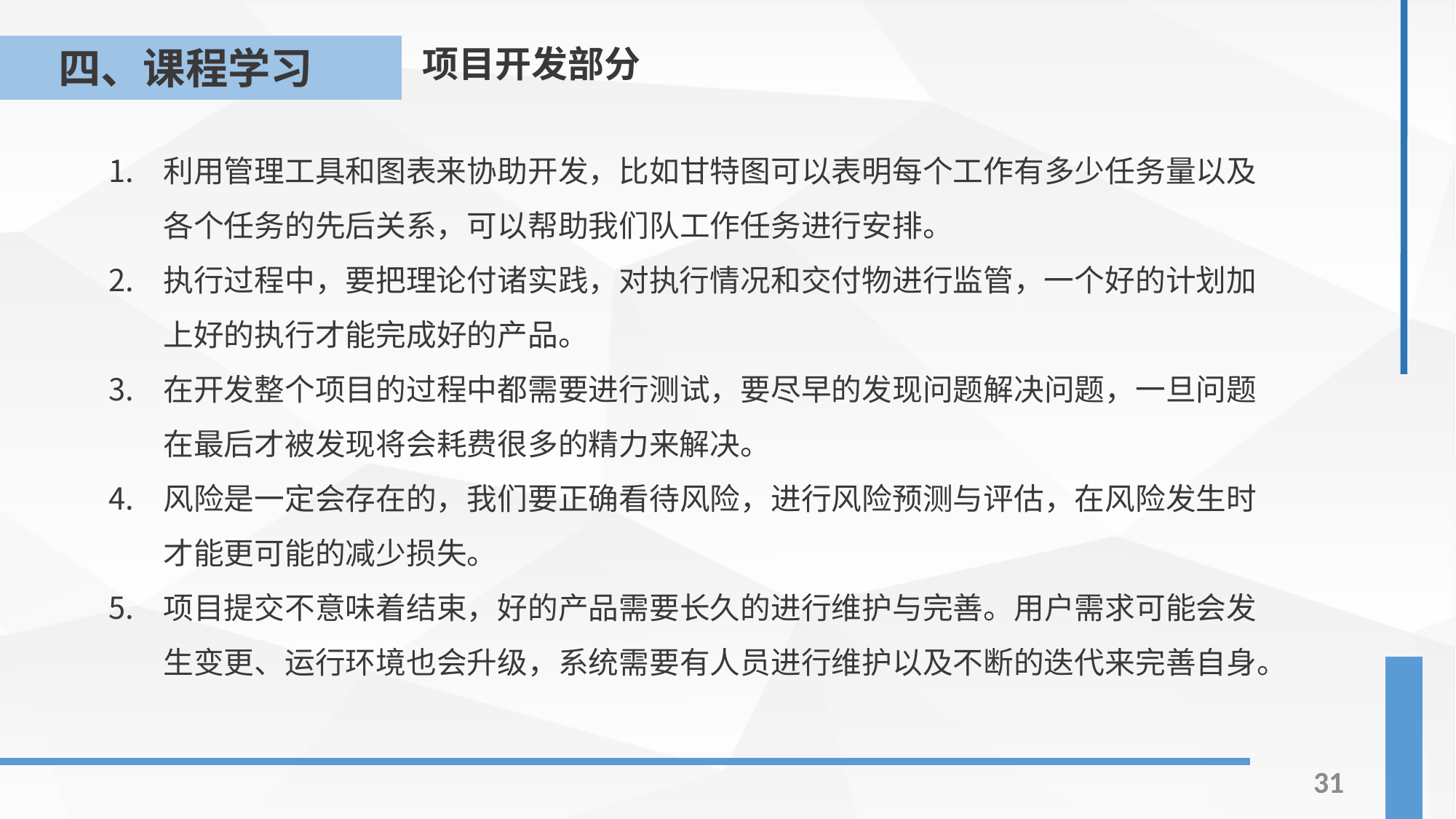

项目开发部分
四、课程学习
利用管理工具和图表来协助开发，比如甘特图可以表明每个工作有多少任务量以及各个任务的先后关系，可以帮助我们队工作任务进行安排。
执行过程中，要把理论付诸实践，对执行情况和交付物进行监管，一个好的计划加上好的执行才能完成好的产品。
在开发整个项目的过程中都需要进行测试，要尽早的发现问题解决问题，一旦问题在最后才被发现将会耗费很多的精力来解决。
风险是一定会存在的，我们要正确看待风险，进行风险预测与评估，在风险发生时才能更可能的减少损失。
项目提交不意味着结束，好的产品需要长久的进行维护与完善。用户需求可能会发生变更、运行环境也会升级，系统需要有人员进行维护以及不断的迭代来完善自身。

31